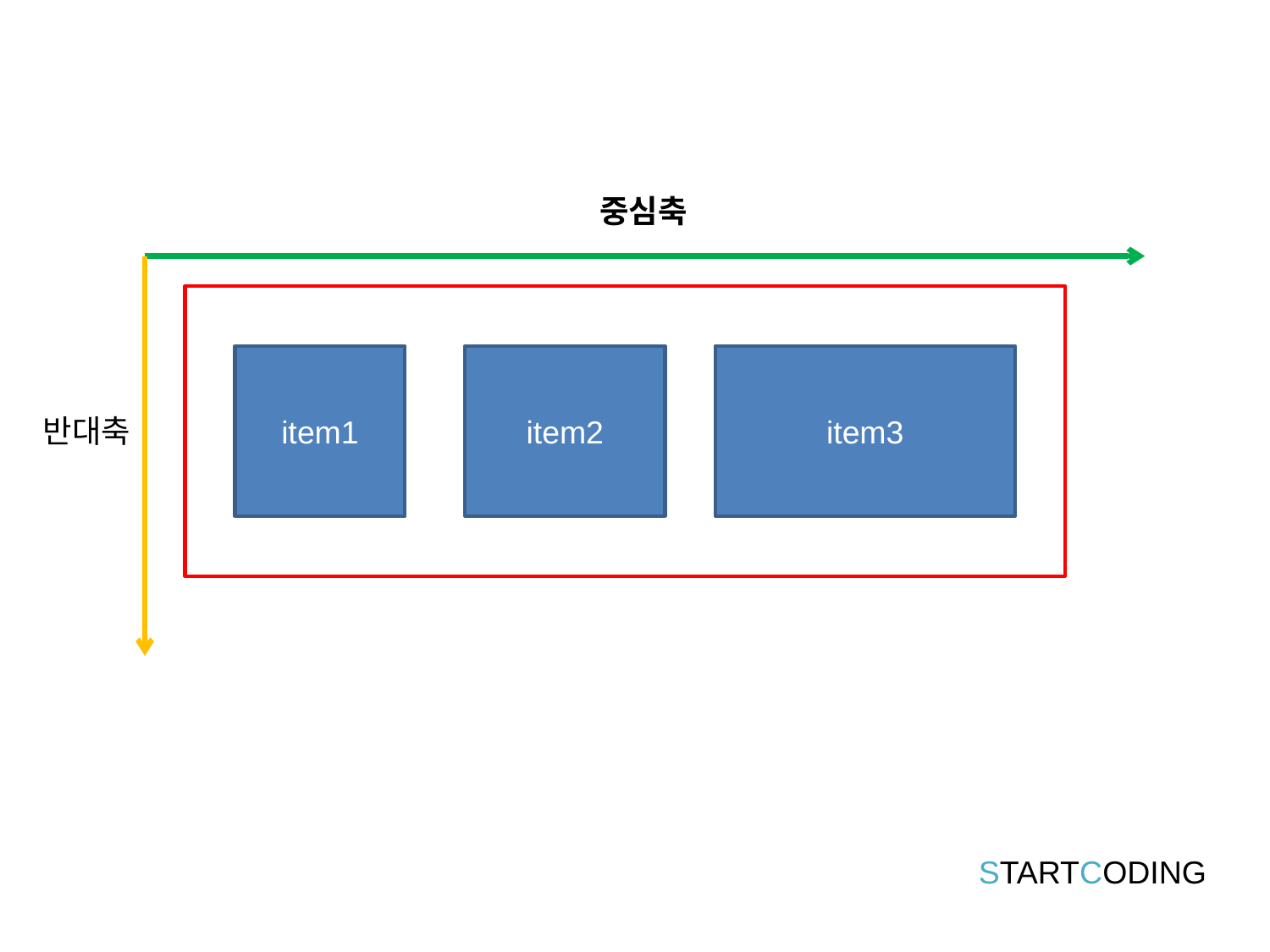

중심축
container

item1
item2
item3
반대축
STARTCODING